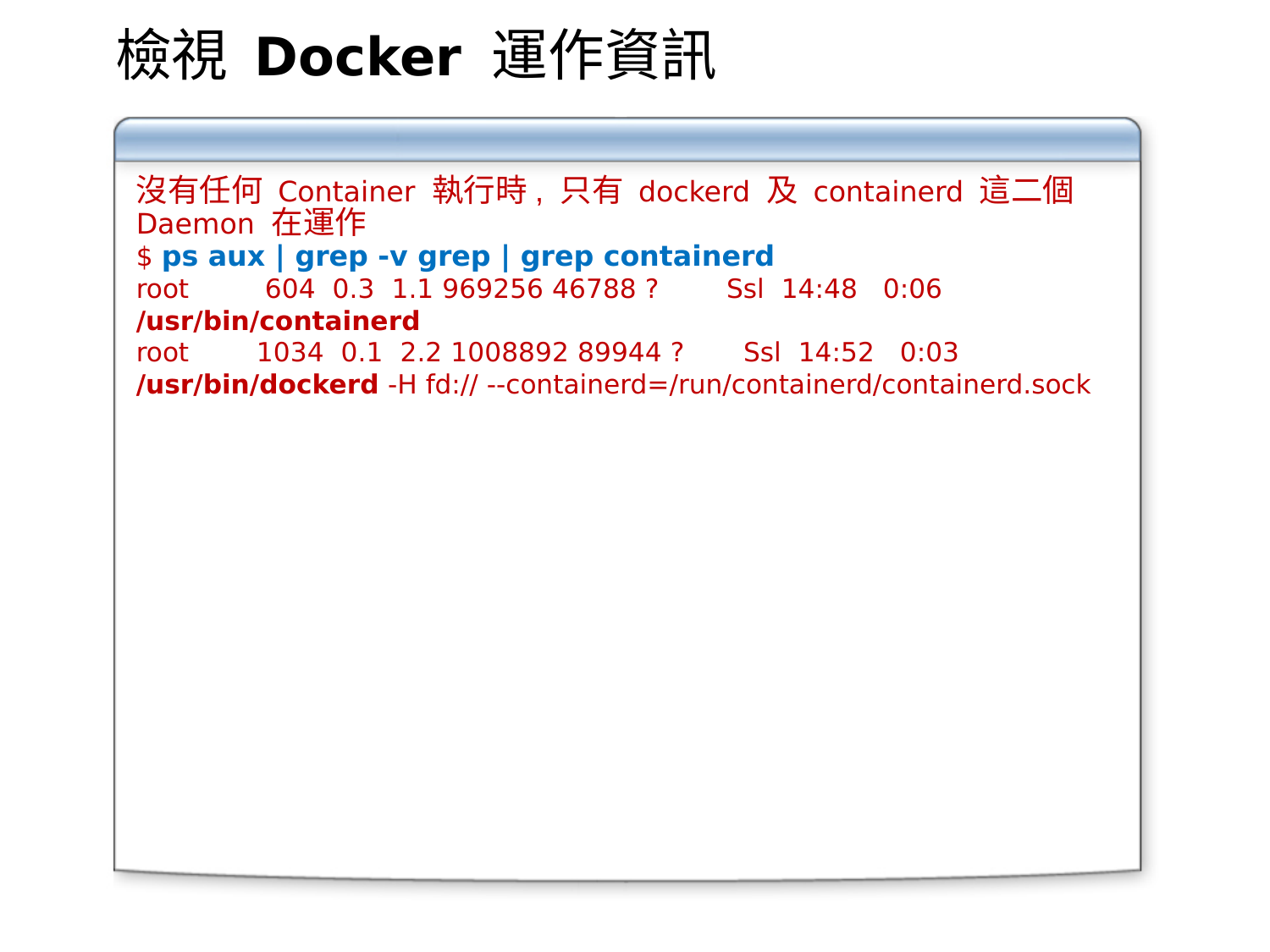

# 檢視 Docker 運作資訊
沒有任何 Container 執行時, 只有 dockerd 及 containerd 這二個 Daemon 在運作
$ ps aux | grep -v grep | grep containerd
root         604  0.3  1.1 969256 46788 ?        Ssl  14:48   0:06 /usr/bin/containerd
root        1034  0.1  2.2 1008892 89944 ?       Ssl  14:52   0:03 /usr/bin/dockerd -H fd:// --containerd=/run/containerd/containerd.sock